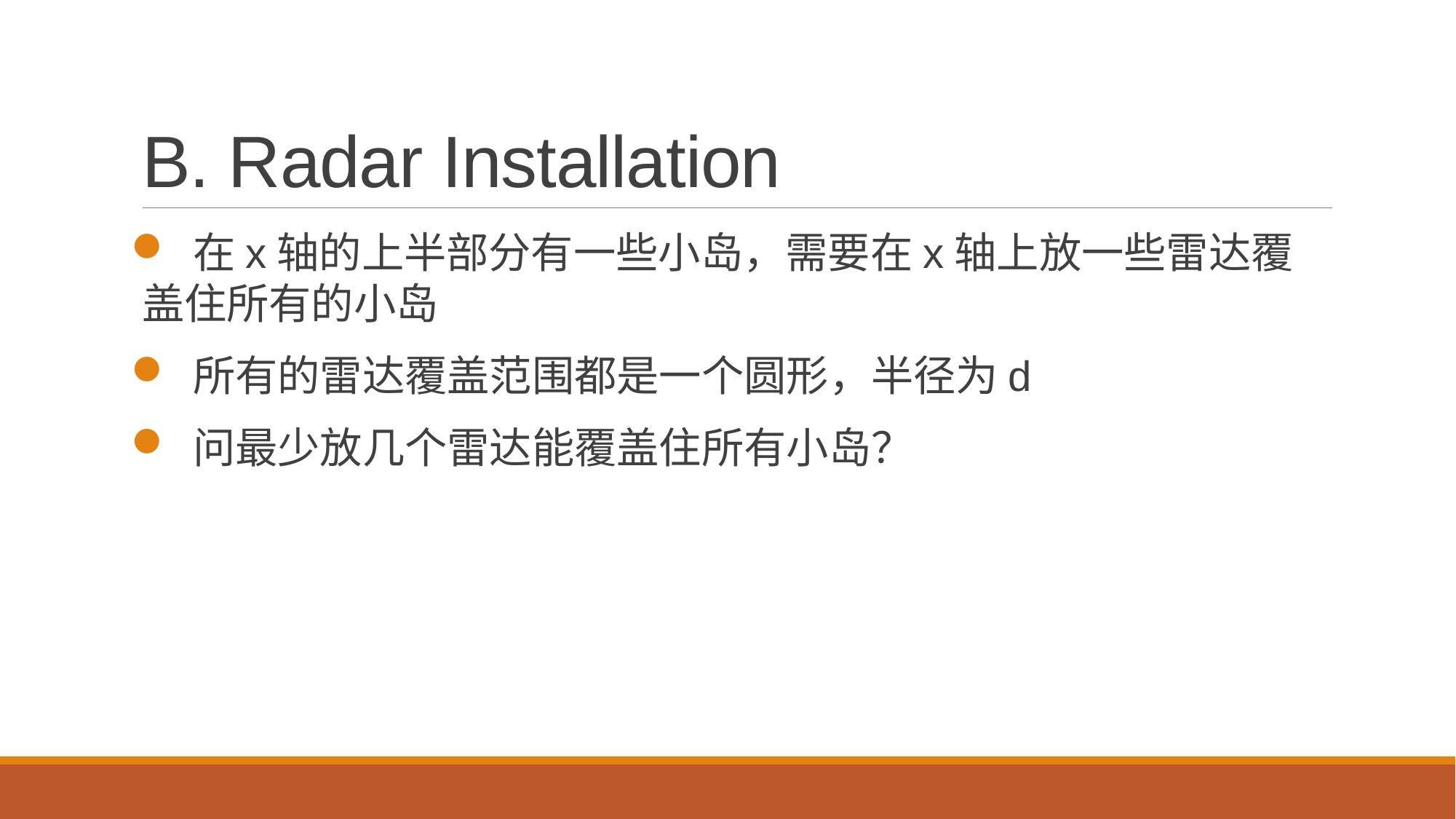

# B. Radar Installation
 在x轴的上半部分有一些小岛，需要在x轴上放一些雷达覆盖住所有的小岛
 所有的雷达覆盖范围都是一个圆形，半径为d
 问最少放几个雷达能覆盖住所有小岛？